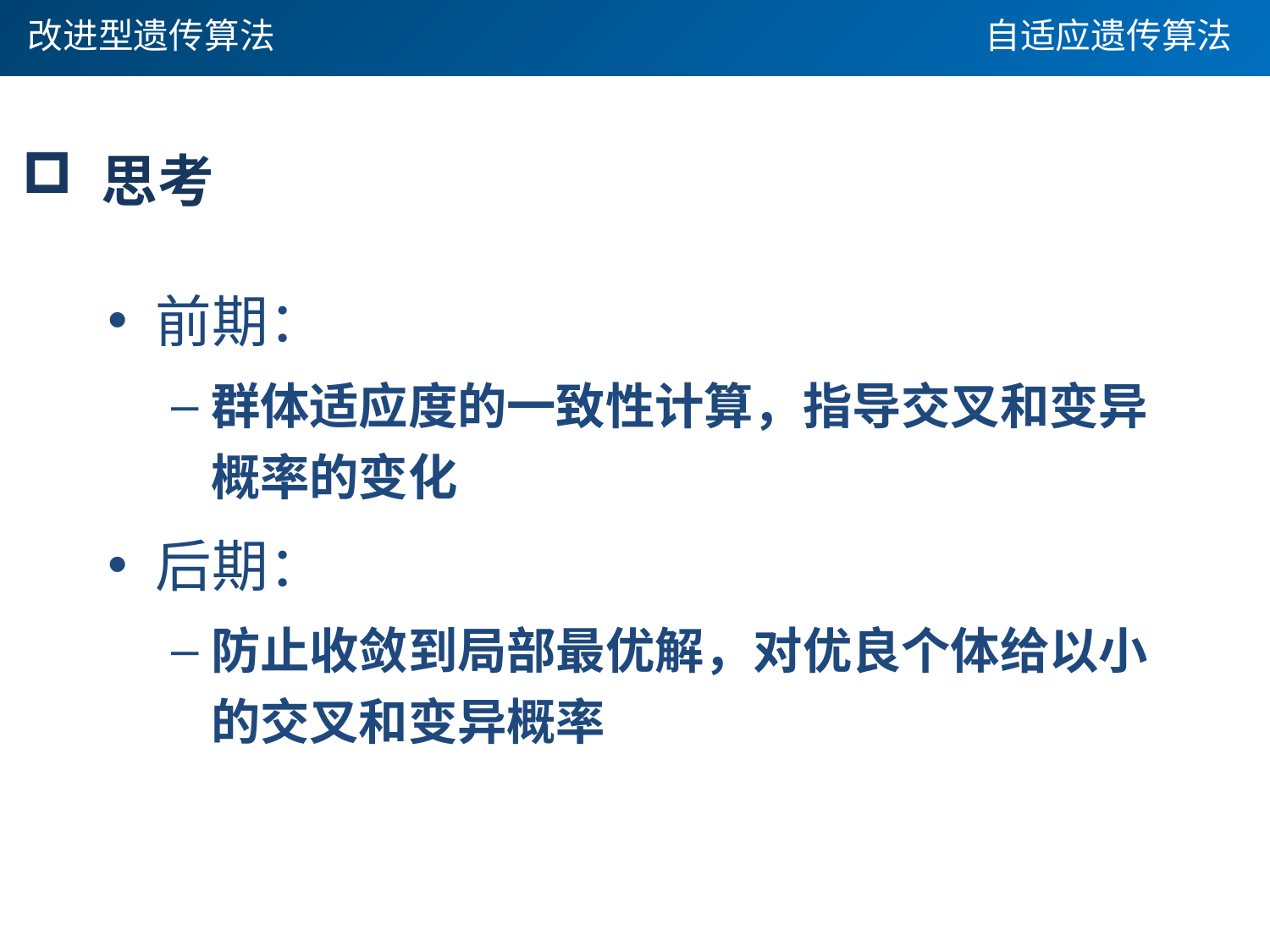

改进型遗传算法
自适应遗传算法
 思考
前期：
群体适应度的一致性计算，指导交叉和变异概率的变化
后期：
防止收敛到局部最优解，对优良个体给以小的交叉和变异概率
73